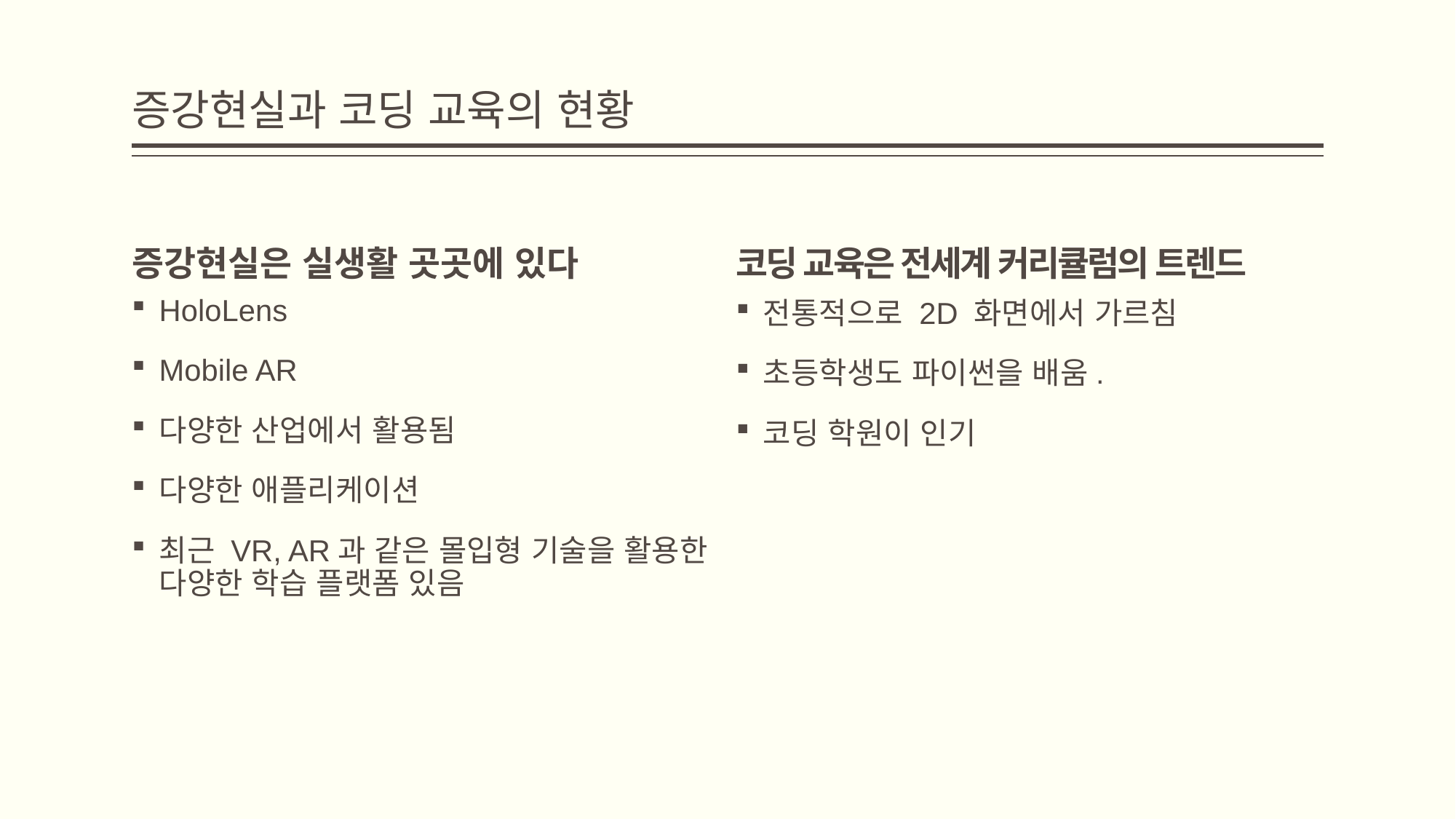

# 증강현실과 코딩 교육의 현황
증강현실은 실생활 곳곳에 있다
코딩 교육은 전세계 커리큘럼의 트렌드
HoloLens
Mobile AR
다양한 산업에서 활용됨
다양한 애플리케이션
최근 VR, AR과 같은 몰입형 기술을 활용한 다양한 학습 플랫폼 있음

전통적으로 2D 화면에서 가르침
초등학생도 파이썬을 배움.
코딩 학원이 인기